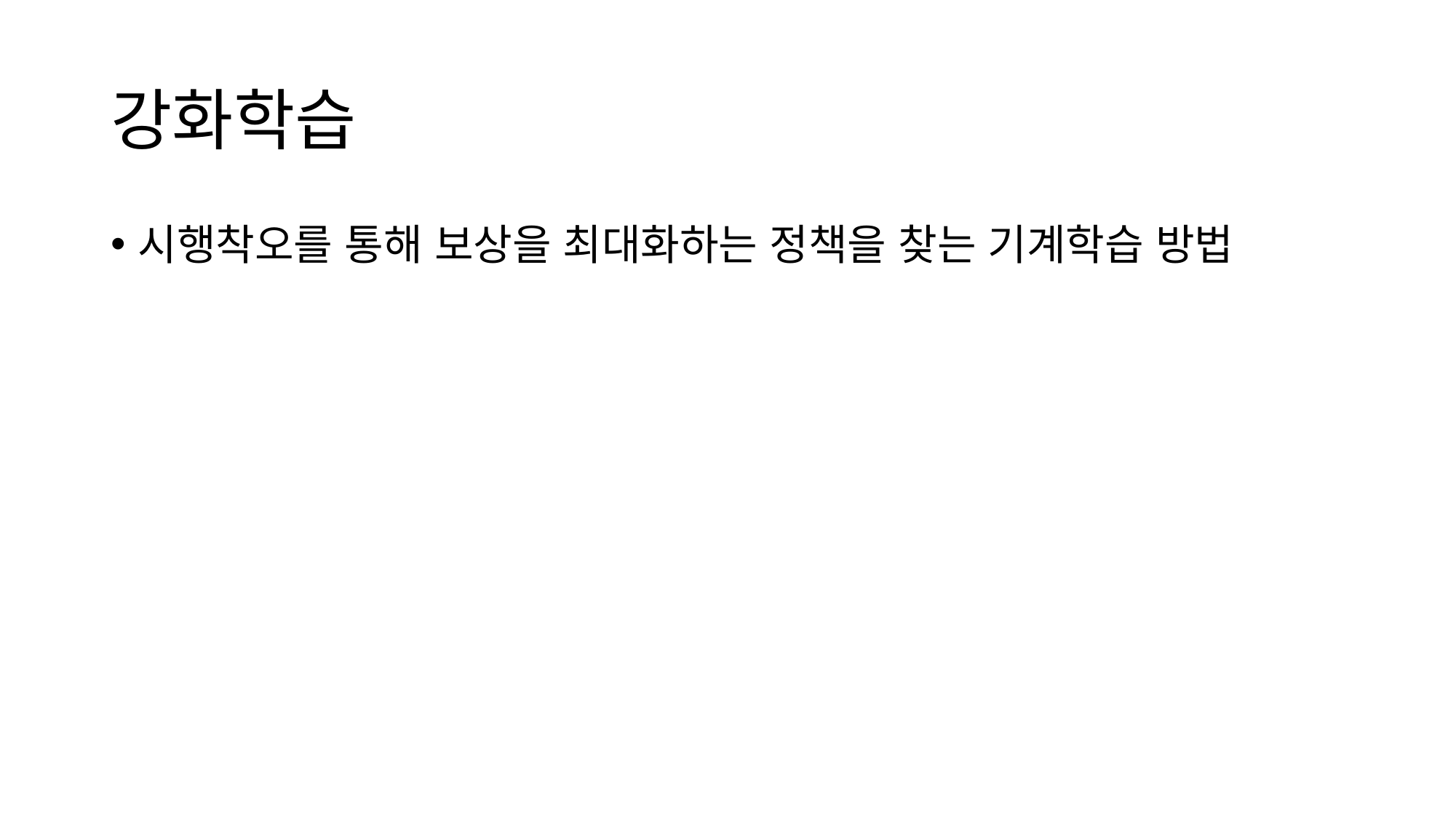

# 강화학습
시행착오를 통해 보상을 최대화하는 정책을 찾는 기계학습 방법